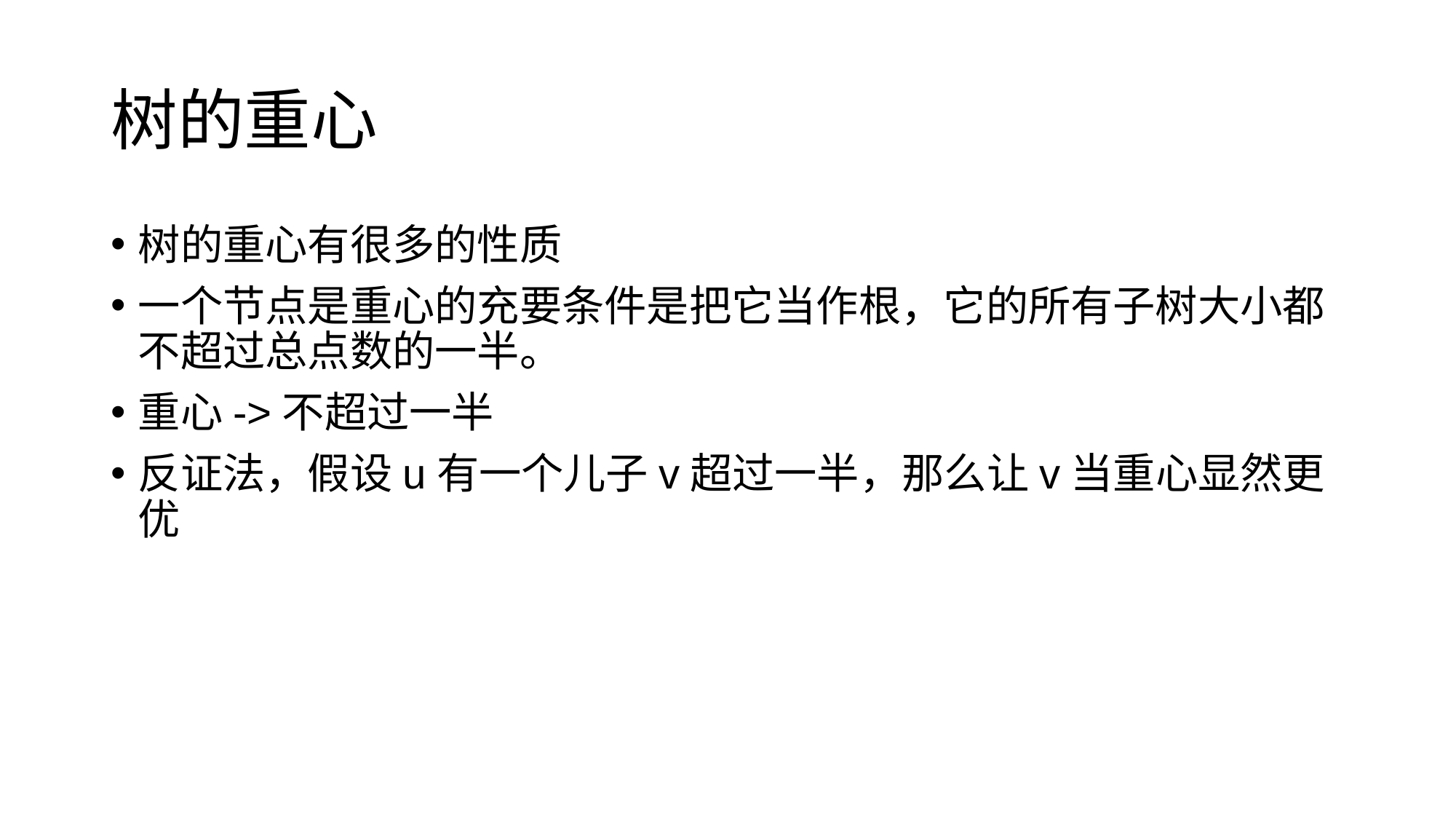

# 树的重心
树的重心有很多的性质
一个节点是重心的充要条件是把它当作根，它的所有子树大小都不超过总点数的一半。
重心->不超过一半
反证法，假设u有一个儿子v超过一半，那么让v当重心显然更优